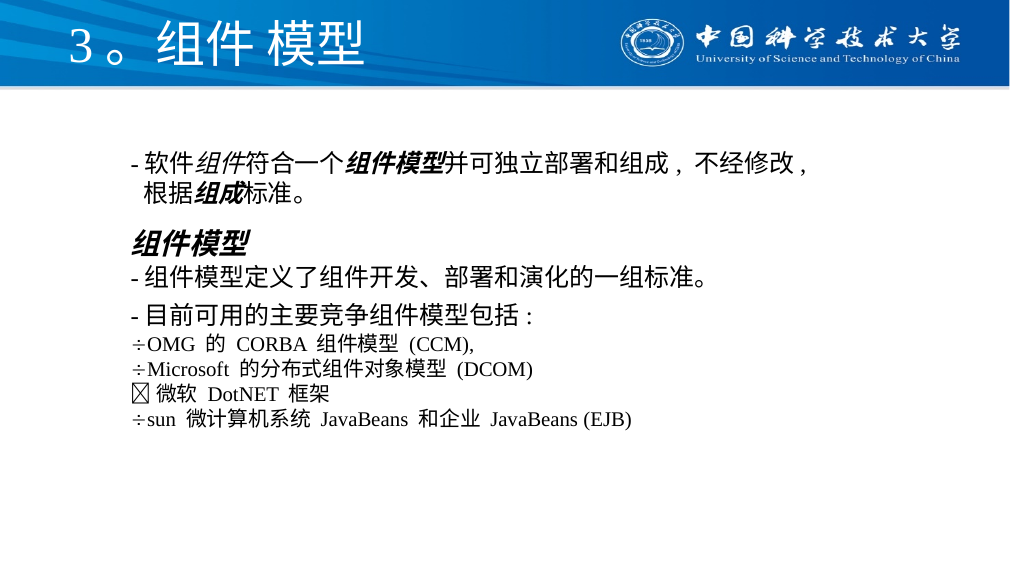

# 3。组件 模型
-软件组件符合一个组件模型并可独立部署和组成, 不经修改, 根据组成标准。
组件模型
-组件模型定义了组件开发、部署和演化的一组标准。
-目前可用的主要竞争组件模型包括:
÷OMG 的 CORBA 组件模型 (CCM),
÷Microsoft 的分布式组件对象模型 (DCOM)
÷微软 DotNET 框架
÷sun 微计算机系统 JavaBeans 和企业 JavaBeans (EJB)